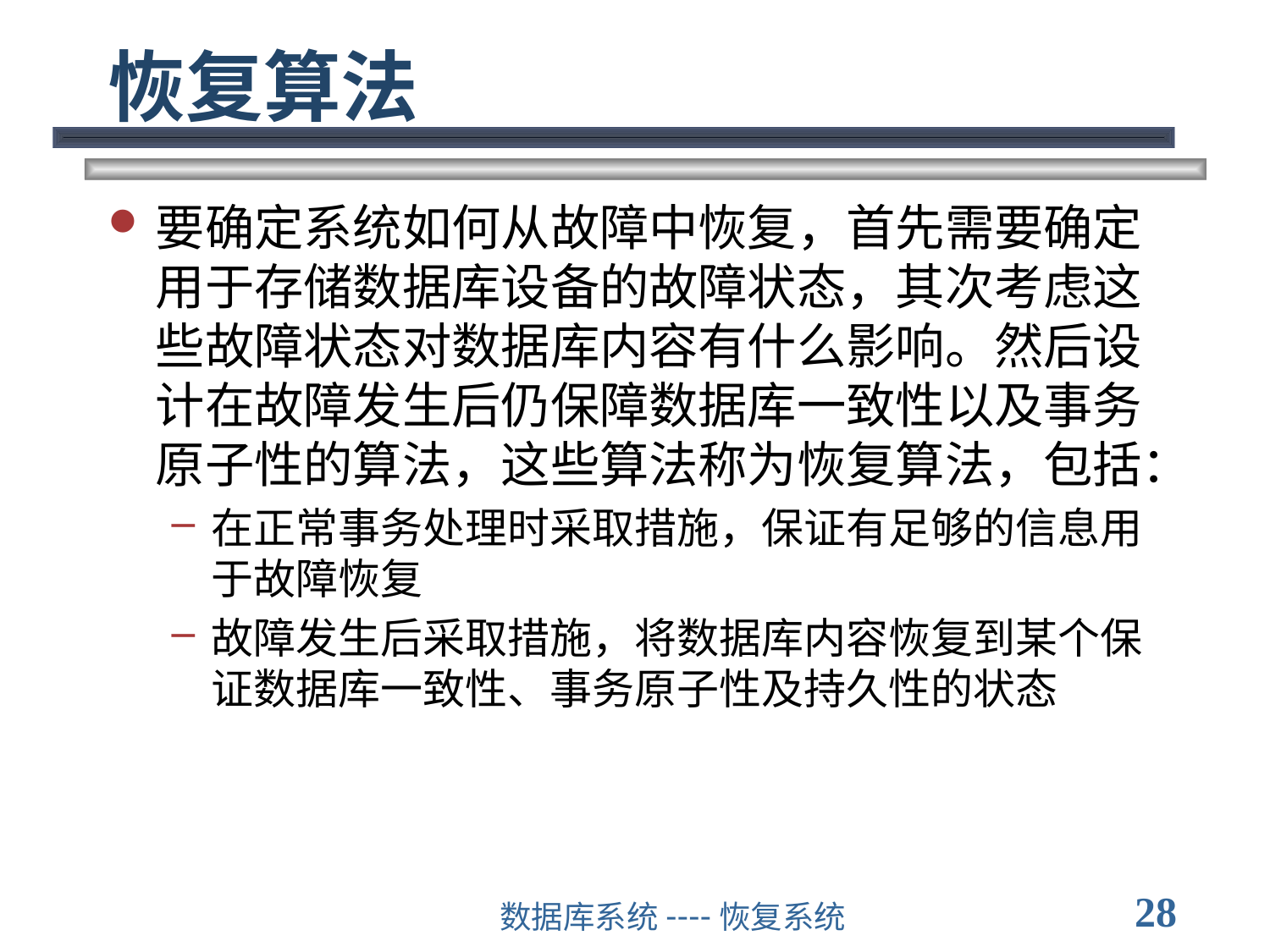

# 恢复算法
要确定系统如何从故障中恢复，首先需要确定用于存储数据库设备的故障状态，其次考虑这些故障状态对数据库内容有什么影响。然后设计在故障发生后仍保障数据库一致性以及事务原子性的算法，这些算法称为恢复算法，包括：
在正常事务处理时采取措施，保证有足够的信息用于故障恢复
故障发生后采取措施，将数据库内容恢复到某个保证数据库一致性、事务原子性及持久性的状态
28
数据库系统----恢复系统